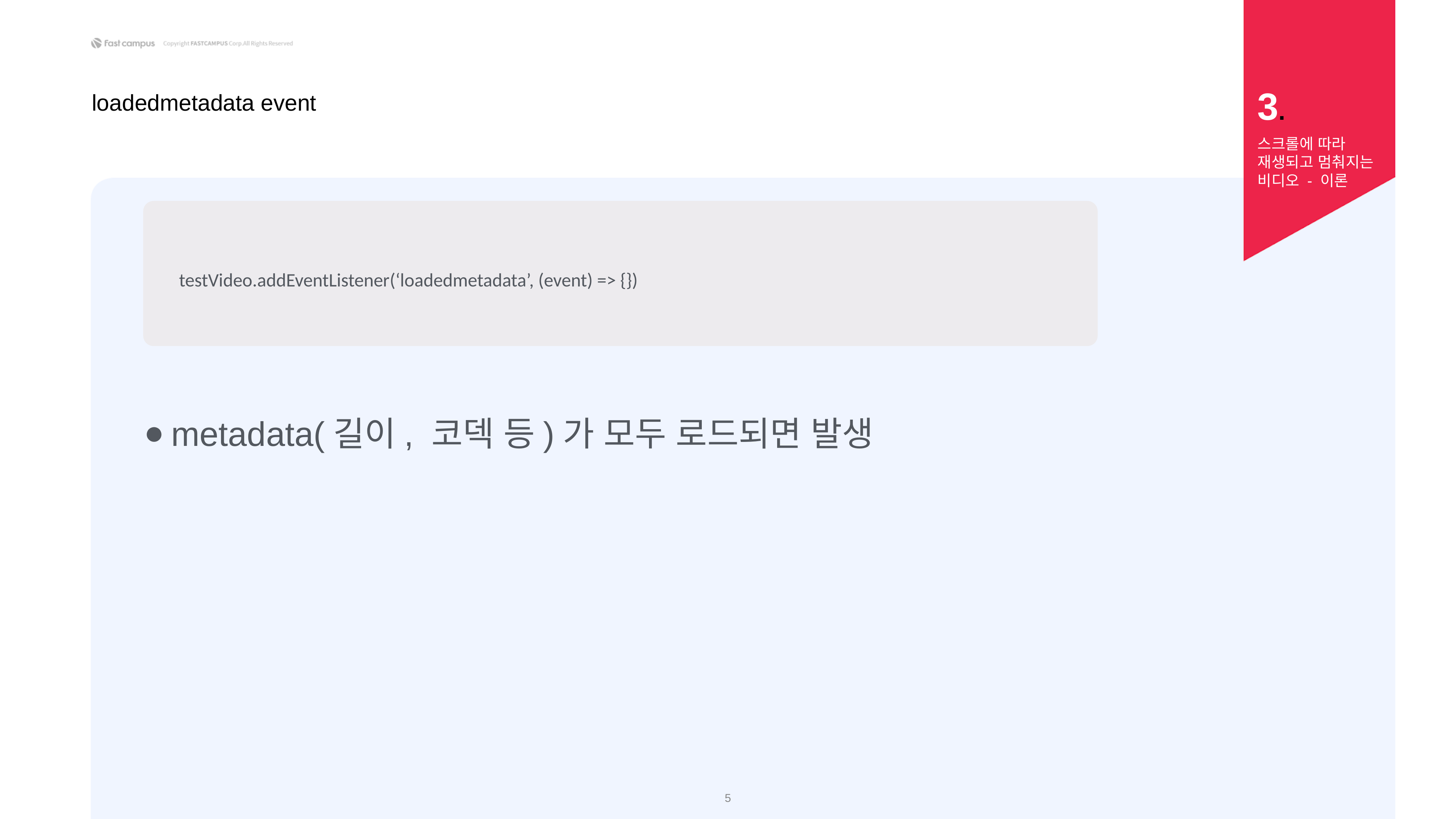

3.
loadedmetadata event
스크롤에 따라 재생되고 멈춰지는 비디오 - 이론
testVideo.addEventListener(‘loadedmetadata’, (event) => {})
metadata(길이, 코덱 등)가 모두 로드되면 발생
5